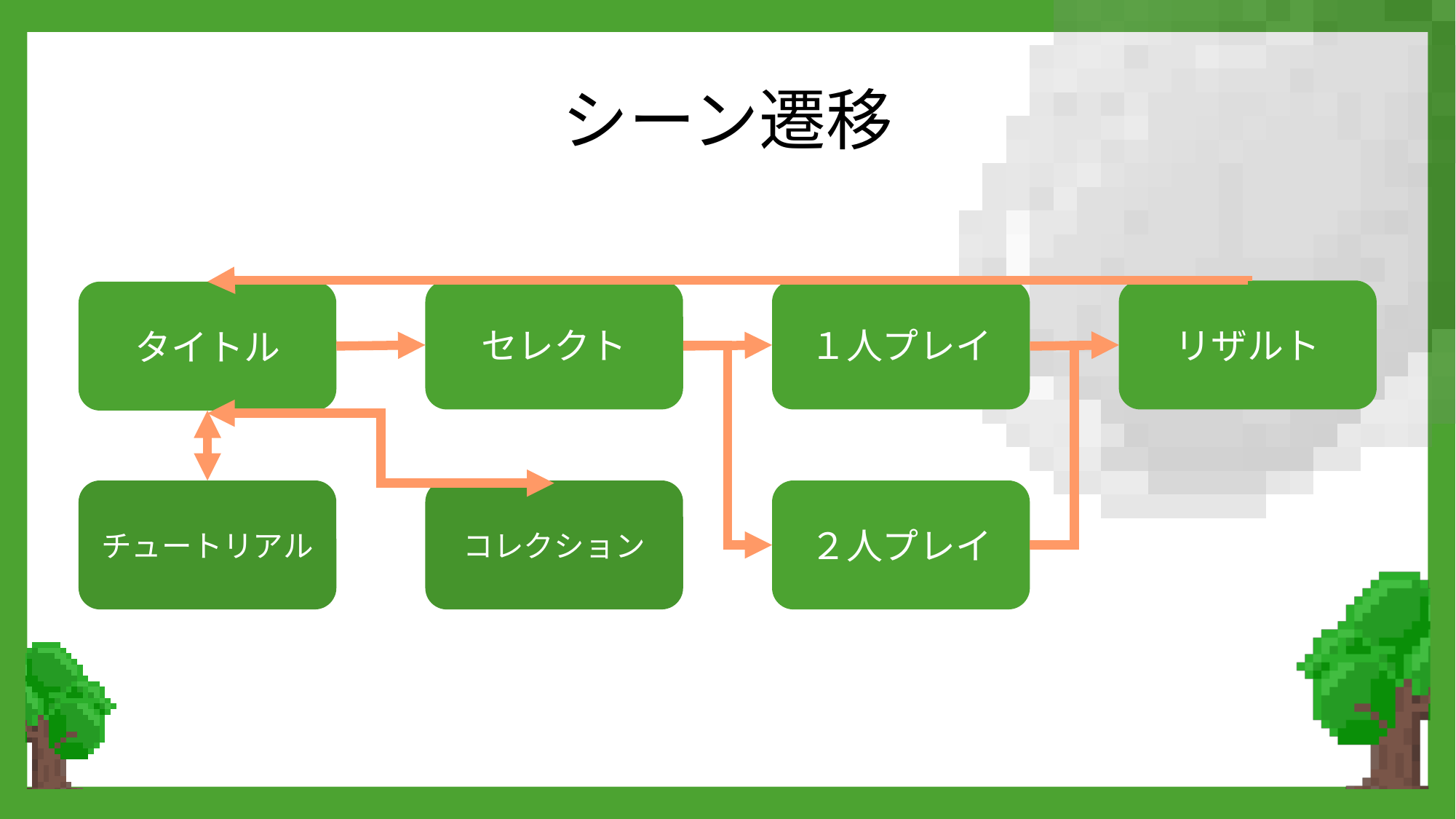

# シーン遷移
セレクト
１人プレイ
リザルト
タイトル
チュートリアル
コレクション
２人プレイ